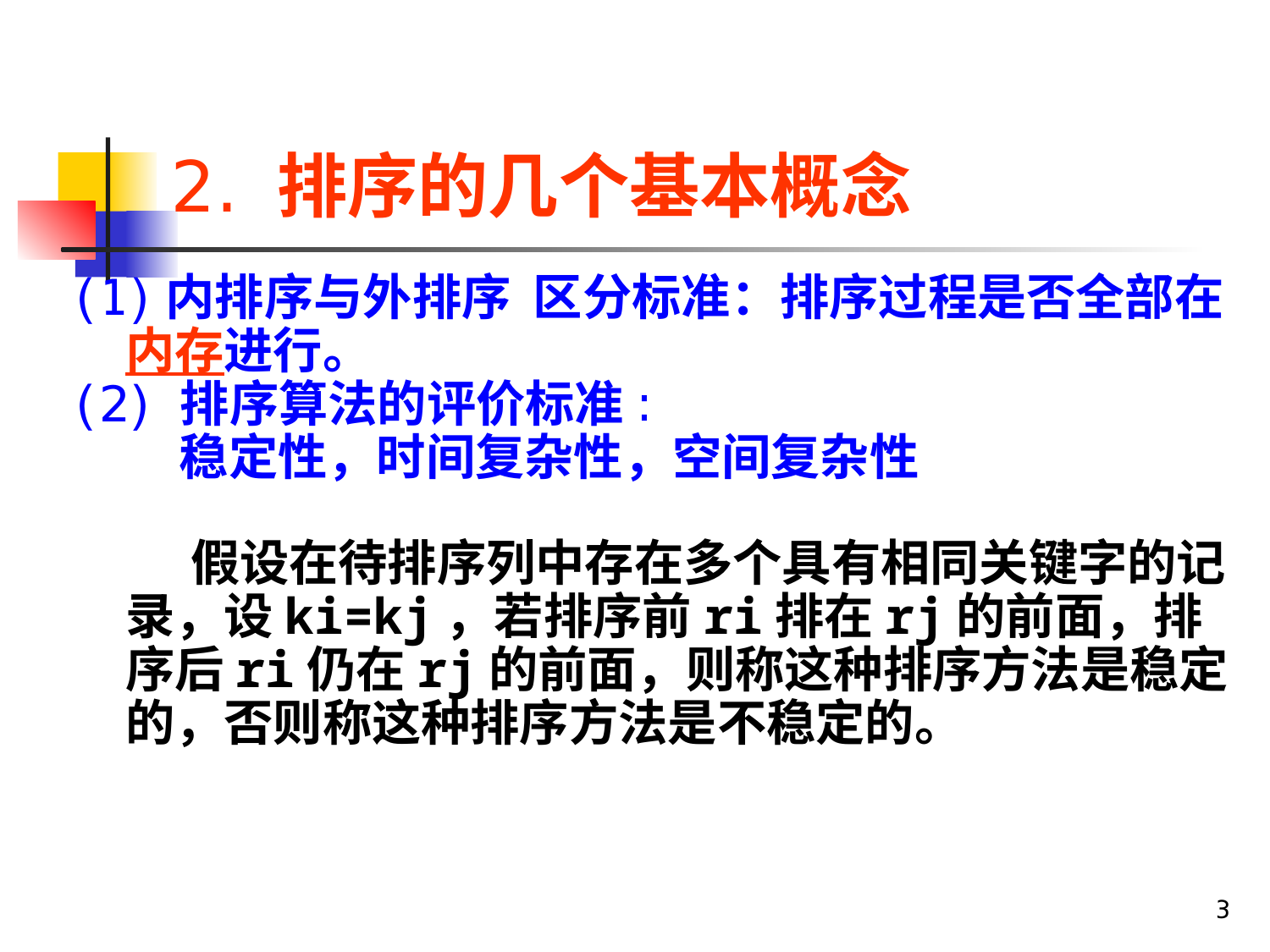

# 2. 排序的几个基本概念
(1)内排序与外排序  区分标准：排序过程是否全部在内存进行。
(2) 排序算法的评价标准:
        稳定性，时间复杂性，空间复杂性

         假设在待排序列中存在多个具有相同关键字的记录，设ki=kj，若排序前ri排在rj的前面，排序后ri仍在rj的前面，则称这种排序方法是稳定的，否则称这种排序方法是不稳定的。
3